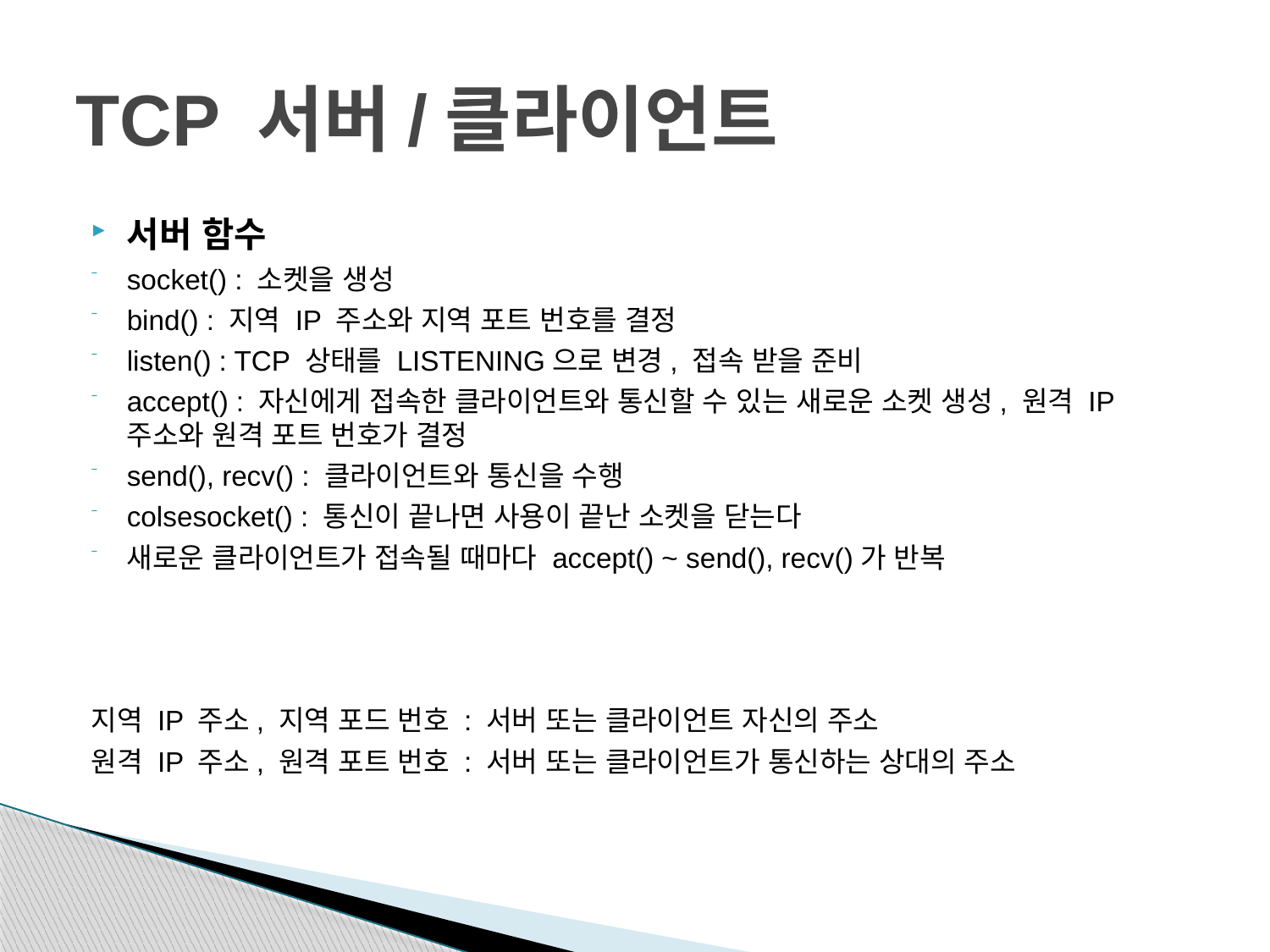

# TCP 서버/클라이언트
서버 함수
socket() : 소켓을 생성
bind() : 지역 IP 주소와 지역 포트 번호를 결정
listen() : TCP 상태를 LISTENING으로 변경, 접속 받을 준비
accept() : 자신에게 접속한 클라이언트와 통신할 수 있는 새로운 소켓 생성, 원격 IP 주소와 원격 포트 번호가 결정
send(), recv() : 클라이언트와 통신을 수행
colsesocket() : 통신이 끝나면 사용이 끝난 소켓을 닫는다
새로운 클라이언트가 접속될 때마다 accept() ~ send(), recv()가 반복

지역 IP 주소, 지역 포드 번호 : 서버 또는 클라이언트 자신의 주소
원격 IP 주소, 원격 포트 번호 : 서버 또는 클라이언트가 통신하는 상대의 주소